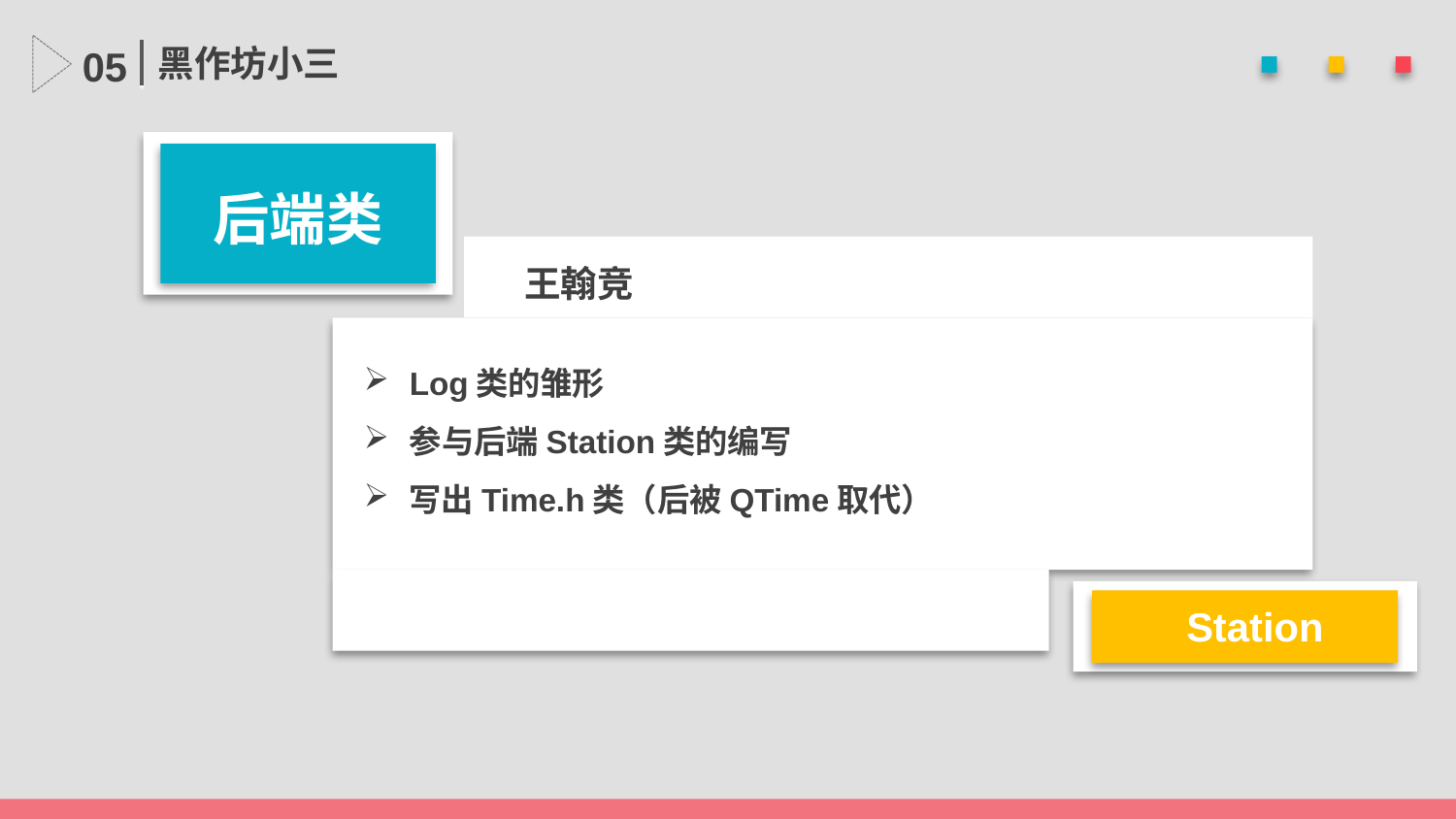

· · ·

黑作坊小三
05

后端类

王翰竞
Log类的雏形
参与后端Station类的编写
写出Time.h类（后被QTime取代）

Station